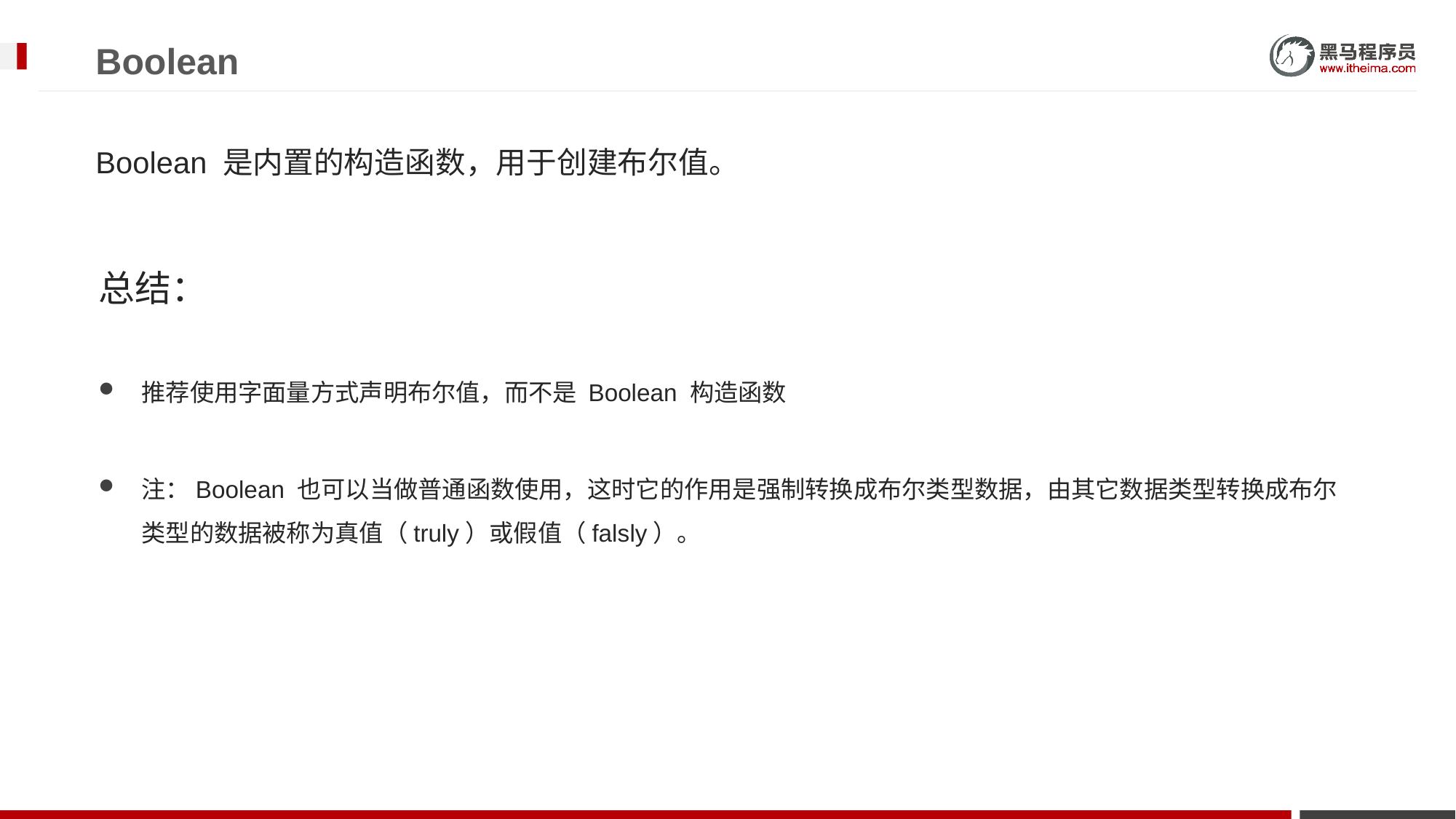

# Boolean
Boolean 是内置的构造函数，用于创建布尔值。
总结：

推荐使用字面量方式声明布尔值，而不是 Boolean 构造函数

注：Boolean 也可以当做普通函数使用，这时它的作用是强制转换成布尔类型数据，由其它数据类型转换成布尔类型的数据被称为真值（truly）或假值（falsly）。